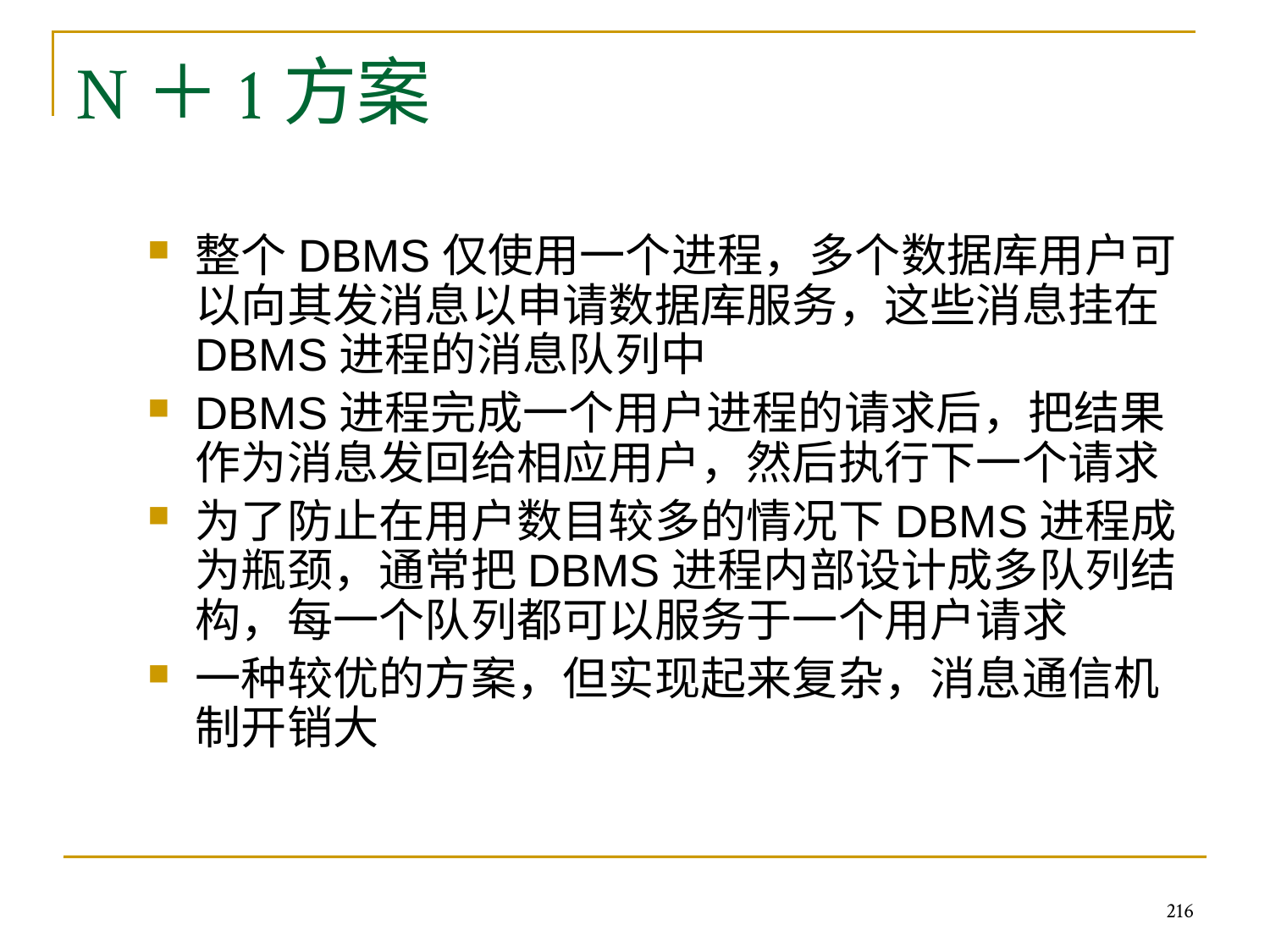

# N＋1方案
整个DBMS仅使用一个进程，多个数据库用户可以向其发消息以申请数据库服务，这些消息挂在DBMS进程的消息队列中
DBMS进程完成一个用户进程的请求后，把结果作为消息发回给相应用户，然后执行下一个请求
为了防止在用户数目较多的情况下DBMS进程成为瓶颈，通常把DBMS进程内部设计成多队列结构，每一个队列都可以服务于一个用户请求
一种较优的方案，但实现起来复杂，消息通信机制开销大
216